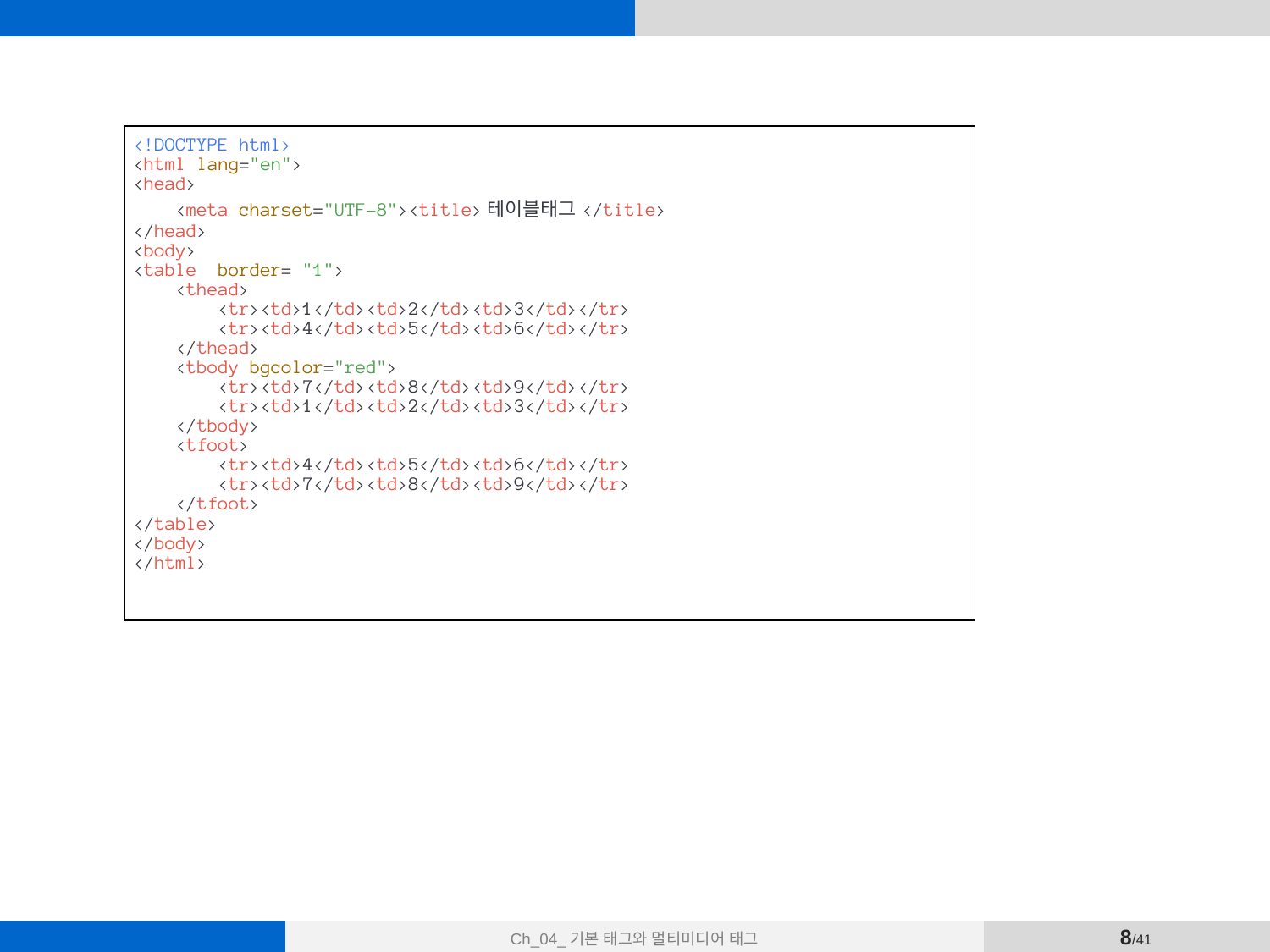

| <!DOCTYPE html> <html lang="en"> <head>     <meta charset="UTF-8"><title>테이블태그</title> </head> <body> <table  border= "1">     <thead>         <tr><td>1</td><td>2</td><td>3</td></tr>         <tr><td>4</td><td>5</td><td>6</td></tr>     </thead>     <tbody bgcolor="red">         <tr><td>7</td><td>8</td><td>9</td></tr>         <tr><td>1</td><td>2</td><td>3</td></tr>     </tbody>     <tfoot>         <tr><td>4</td><td>5</td><td>6</td></tr>         <tr><td>7</td><td>8</td><td>9</td></tr>     </tfoot> </table> </body> </html> |
| --- |